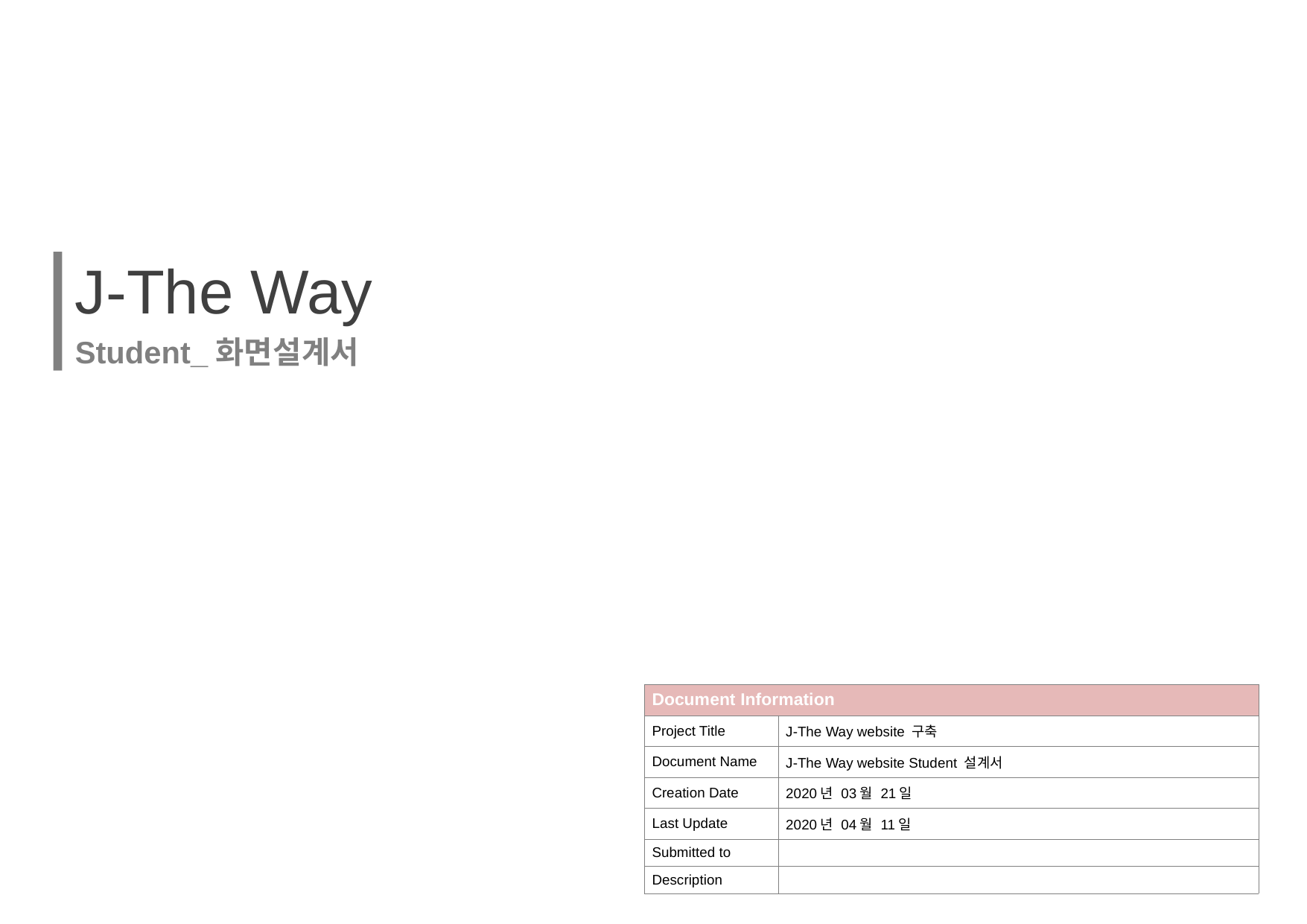

J-The Way
Student_화면설계서
| Document Information |  |
| --- | --- |
| Project Title | J-The Way website 구축 |
| Document Name | J-The Way website Student 설계서 |
| Creation Date | 2020년 03월 21일 |
| Last Update | 2020년 04월 11일 |
| Submitted to |  |
| Description |  |